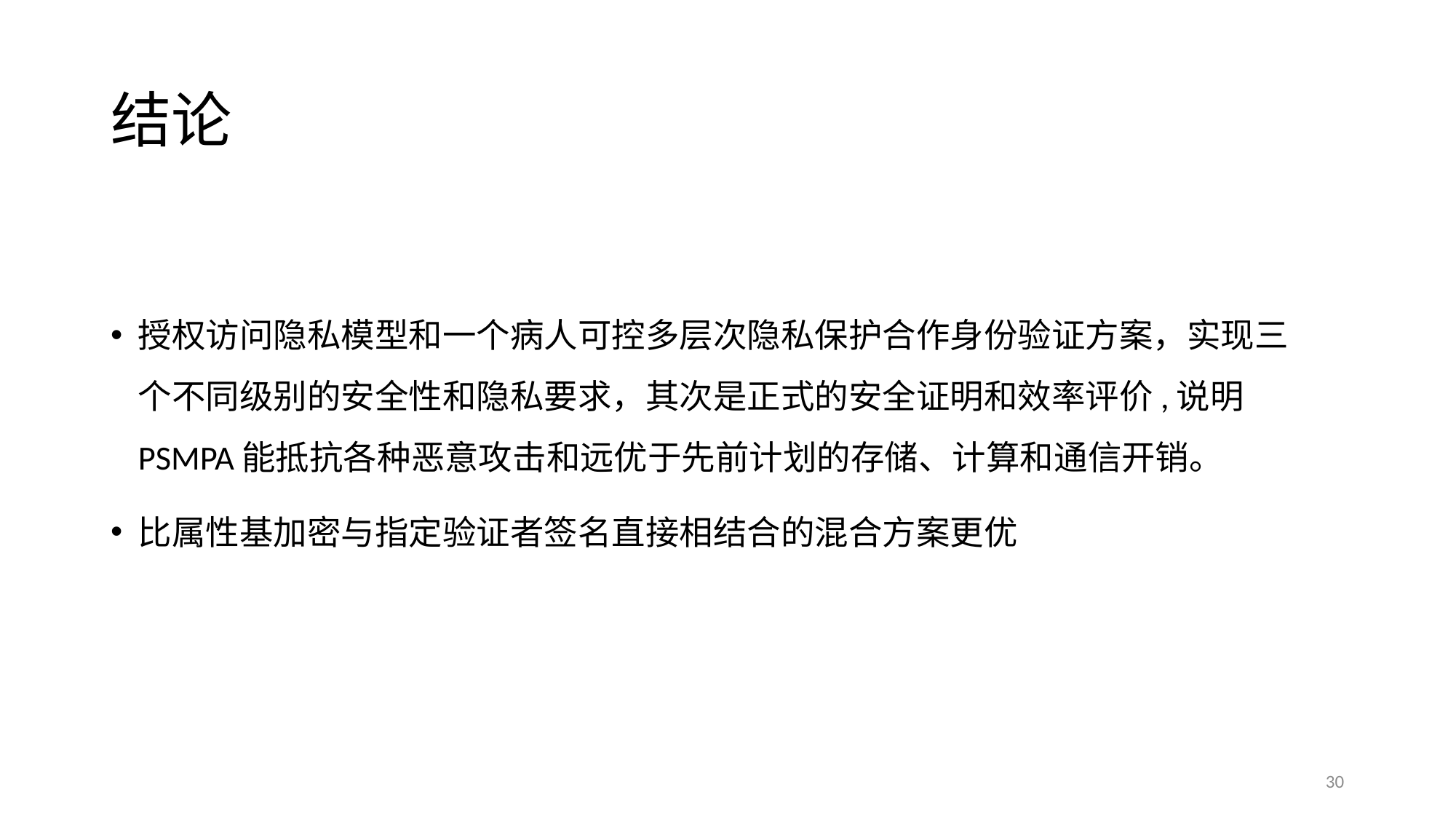

结论

授权访问隐私模型和一个病人可控多层次隐私保护合作身份验证方案，实现三个不同级别的安全性和隐私要求，其次是正式的安全证明和效率评价,说明PSMPA能抵抗各种恶意攻击和远优于先前计划的存储、计算和通信开销。
比属性基加密与指定验证者签名直接相结合的混合方案更优
30